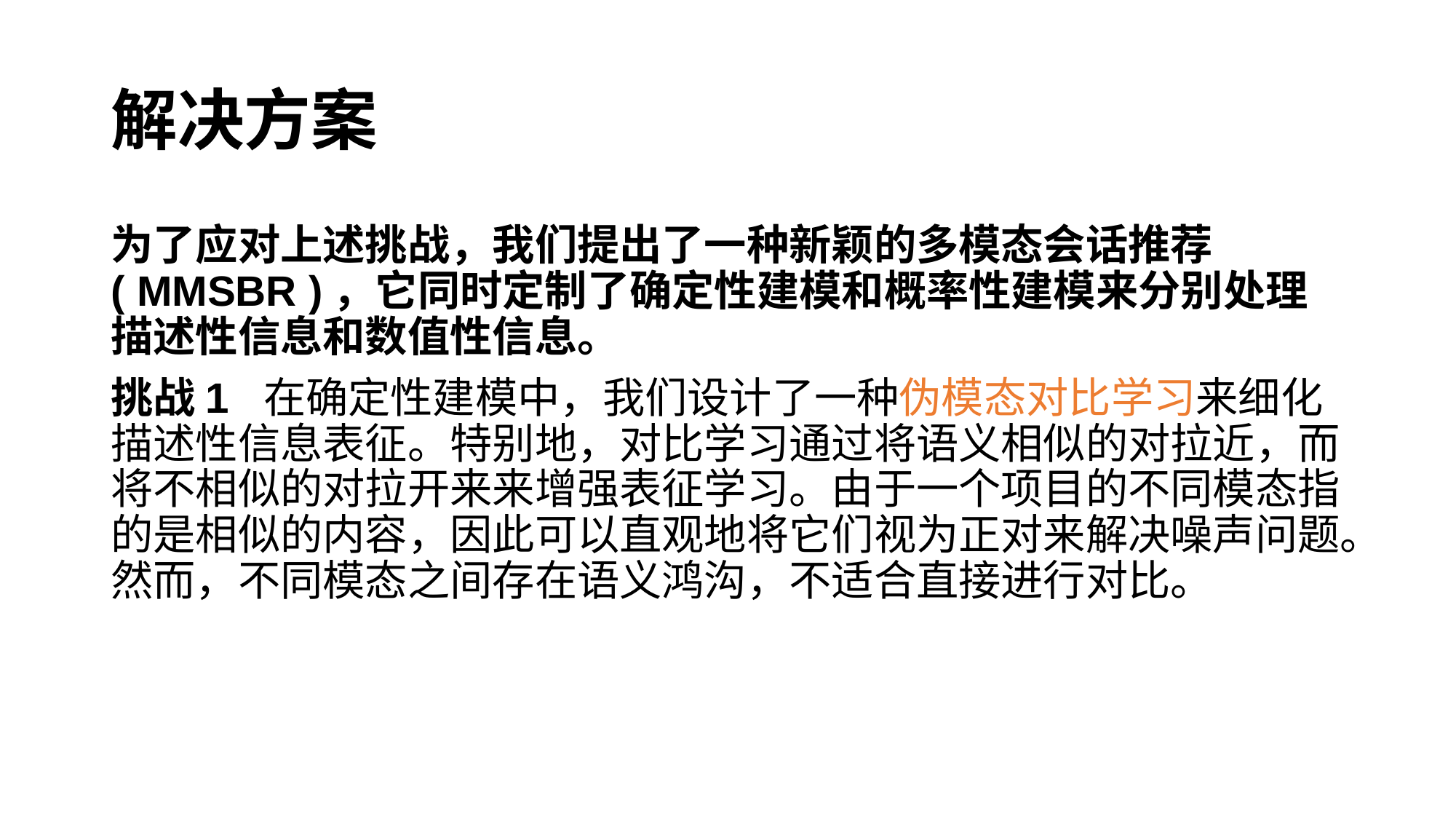

# 解决方案
为了应对上述挑战，我们提出了一种新颖的多模态会话推荐( MMSBR )，它同时定制了确定性建模和概率性建模来分别处理描述性信息和数值性信息。
挑战1  在确定性建模中，我们设计了一种伪模态对比学习来细化描述性信息表征。特别地，对比学习通过将语义相似的对拉近，而将不相似的对拉开来来增强表征学习。由于一个项目的不同模态指的是相似的内容，因此可以直观地将它们视为正对来解决噪声问题。然而，不同模态之间存在语义鸿沟，不适合直接进行对比。